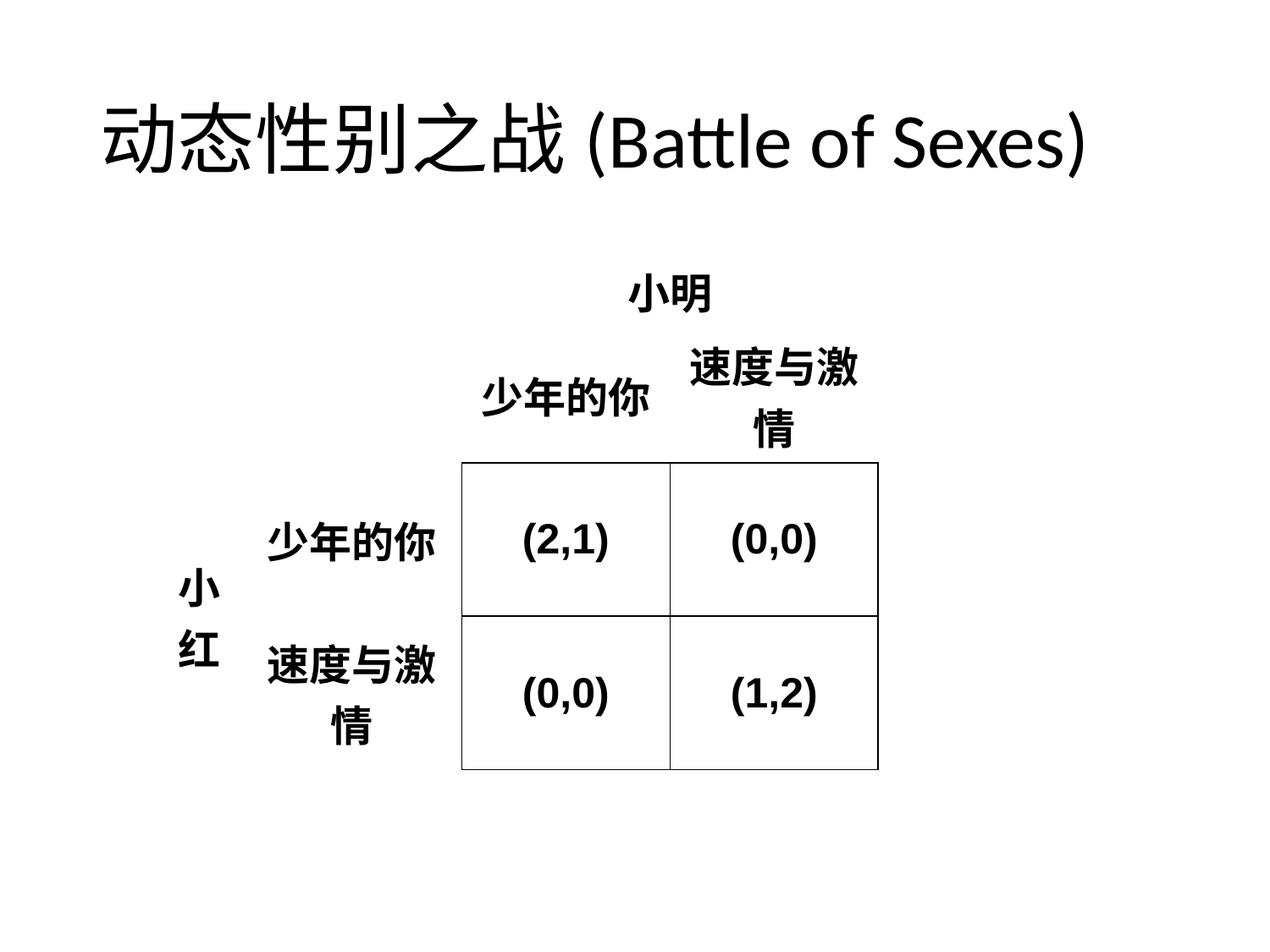

# 动态性别之战(Battle of Sexes)
|  |  | 小明 |  |
| --- | --- | --- | --- |
|  |  | 少年的你 | 速度与激情 |
| 小红 | 少年的你 | (2,1) | (0,0) |
|  | 速度与激情 | (0,0) | (1,2) |